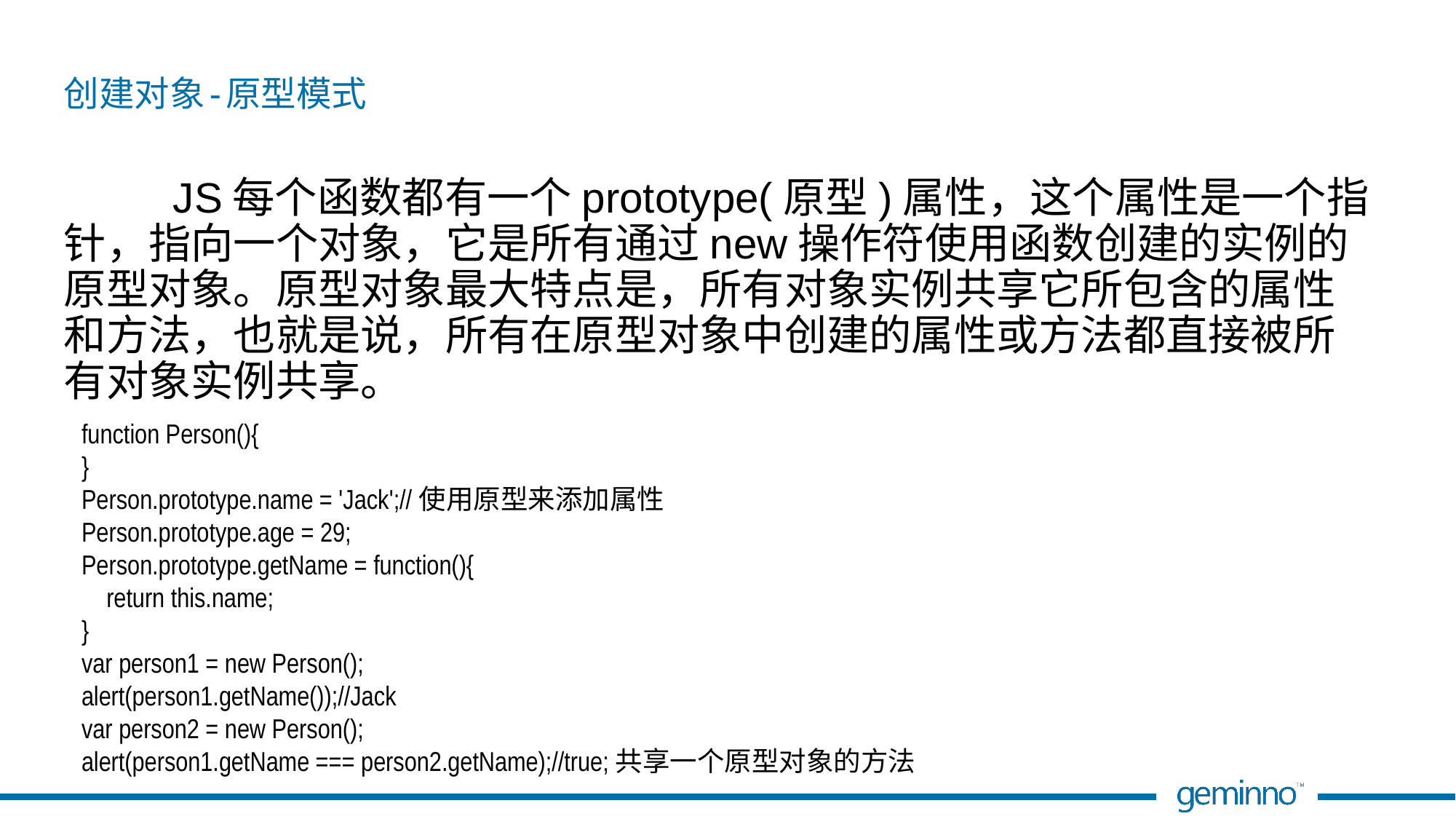

# 创建对象-原型模式
	JS每个函数都有一个prototype(原型)属性，这个属性是一个指针，指向一个对象，它是所有通过new操作符使用函数创建的实例的原型对象。原型对象最大特点是，所有对象实例共享它所包含的属性和方法，也就是说，所有在原型对象中创建的属性或方法都直接被所有对象实例共享。

function Person(){
}
Person.prototype.name = 'Jack';//使用原型来添加属性
Person.prototype.age = 29;
Person.prototype.getName = function(){
    return this.name;
}
var person1 = new Person();
alert(person1.getName());//Jack
var person2 = new Person();
alert(person1.getName === person2.getName);//true;共享一个原型对象的方法